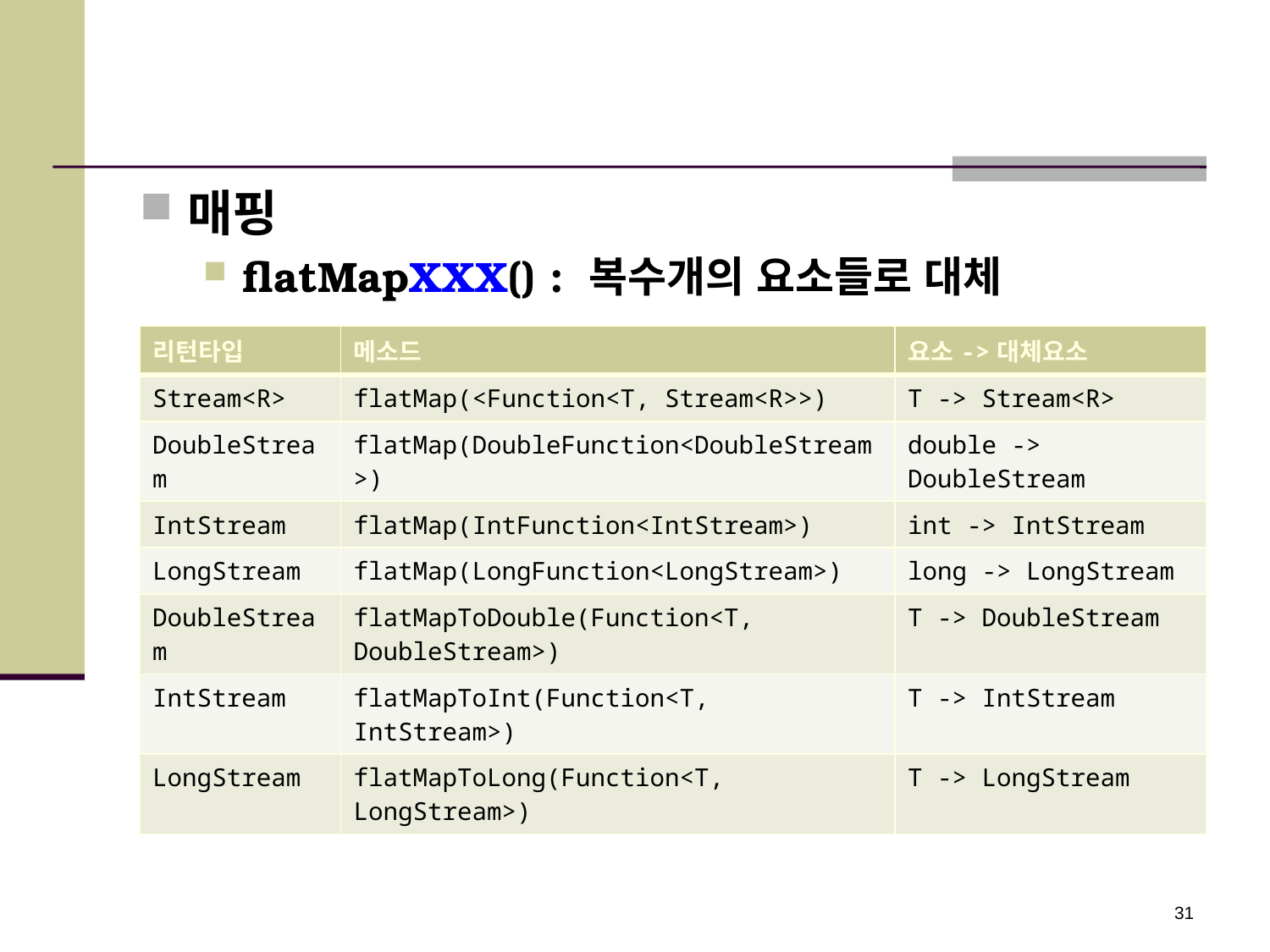

#
매핑
flatMapXXX() : 복수개의 요소들로 대체

| 리턴타입 | 메소드 | 요소->대체요소 |
| --- | --- | --- |
| Stream<R> | flatMap(<Function<T, Stream<R>>) | T -> Stream<R> |
| DoubleStream | flatMap(DoubleFunction<DoubleStream>) | double -> DoubleStream |
| IntStream | flatMap(IntFunction<IntStream>) | int -> IntStream |
| LongStream | flatMap(LongFunction<LongStream>) | long -> LongStream |
| DoubleStream | flatMapToDouble(Function<T, DoubleStream>) | T -> DoubleStream |
| IntStream | flatMapToInt(Function<T, IntStream>) | T -> IntStream |
| LongStream | flatMapToLong(Function<T, LongStream>) | T -> LongStream |
31